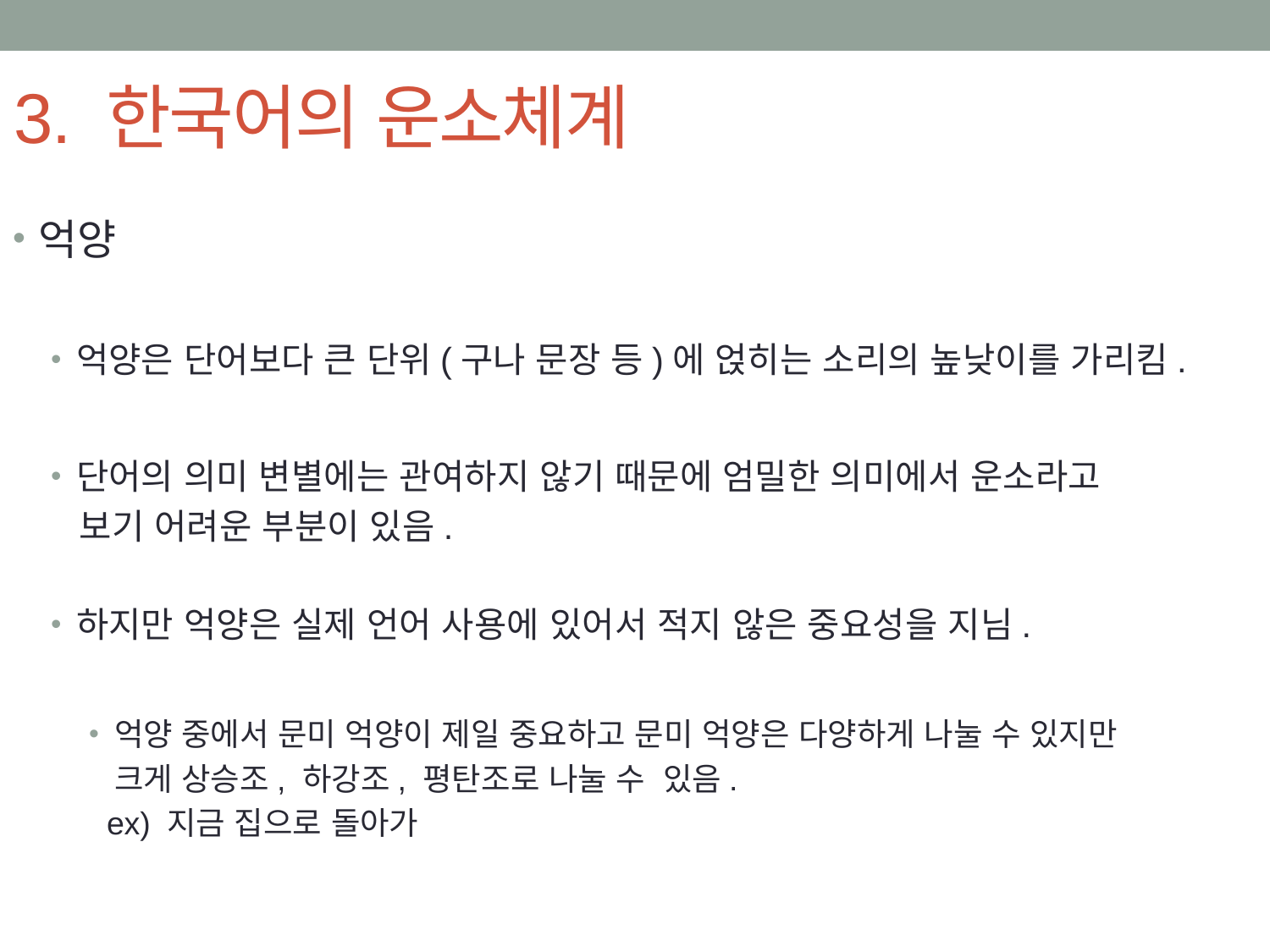

# 3. 한국어의 운소체계
억양

억양은 단어보다 큰 단위(구나 문장 등)에 얹히는 소리의 높낮이를 가리킴.

단어의 의미 변별에는 관여하지 않기 때문에 엄밀한 의미에서 운소라고
  보기 어려운 부분이 있음.

하지만 억양은 실제 언어 사용에 있어서 적지 않은 중요성을 지님.

억양 중에서 문미 억양이 제일 중요하고 문미 억양은 다양하게 나눌 수 있지만
  크게 상승조, 하강조, 평탄조로 나눌 수  있음.
  ex) 지금 집으로 돌아가